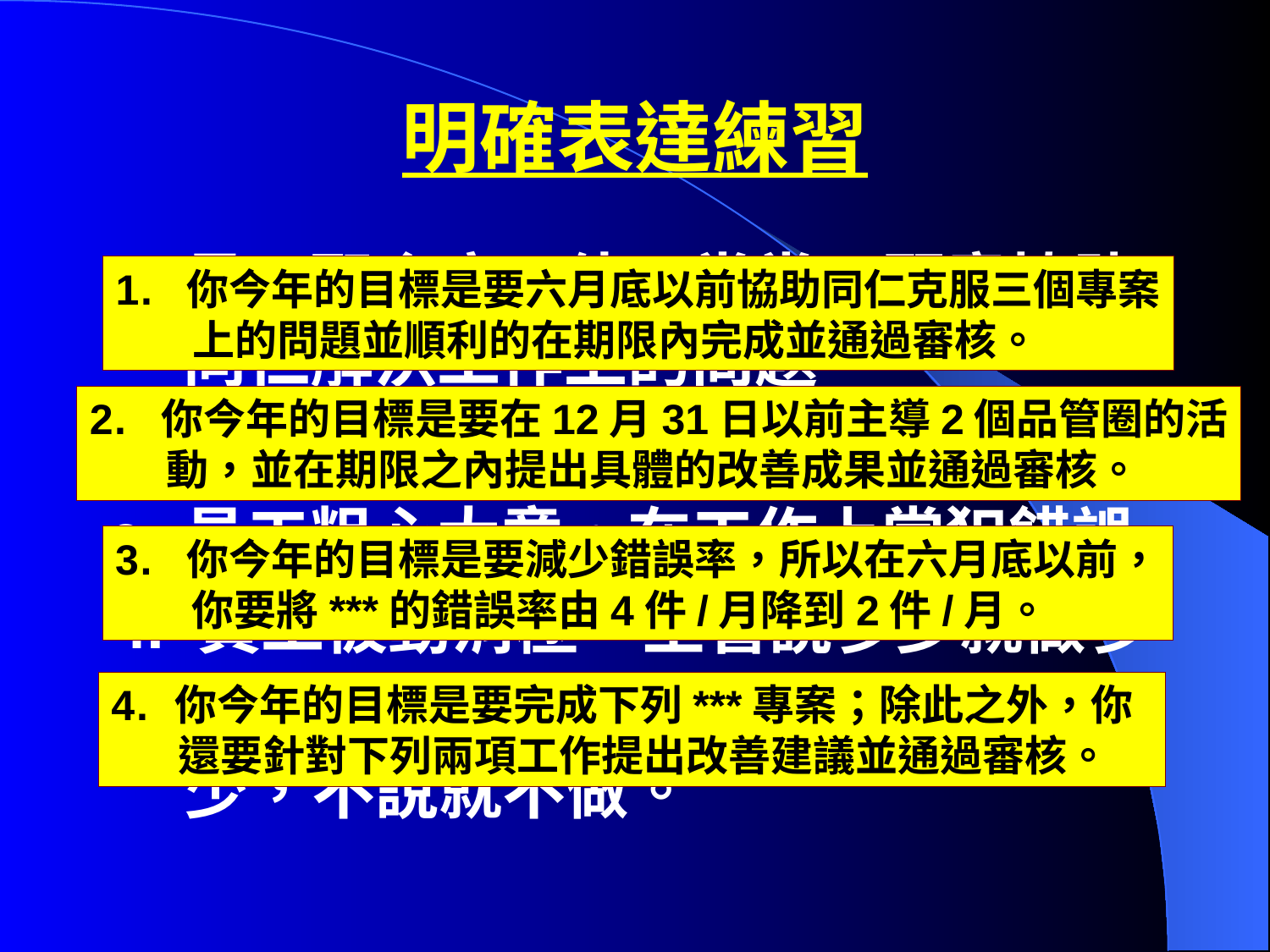

# 明確表達練習
員工配合度不佳，常常不願意協助同仁解決工作上的問題
員工人和不佳，缺乏團隊精神。
員工粗心大意，在工作上常犯錯誤
4. 員工被動消極，主管說多少就做多
    少，不說就不做。
你今年的目標是要六月底以前協助同仁克服三個專案
       上的問題並順利的在期限內完成並通過審核。
你今年的目標是要在12月31日以前主導2個品管圈的活
       動，並在期限之內提出具體的改善成果並通過審核。
你今年的目標是要減少錯誤率，所以在六月底以前，
       你要將***的錯誤率由4件/月降到2件/月。
你今年的目標是要完成下列***專案；除此之外，你
      還要針對下列兩項工作提出改善建議並通過審核。